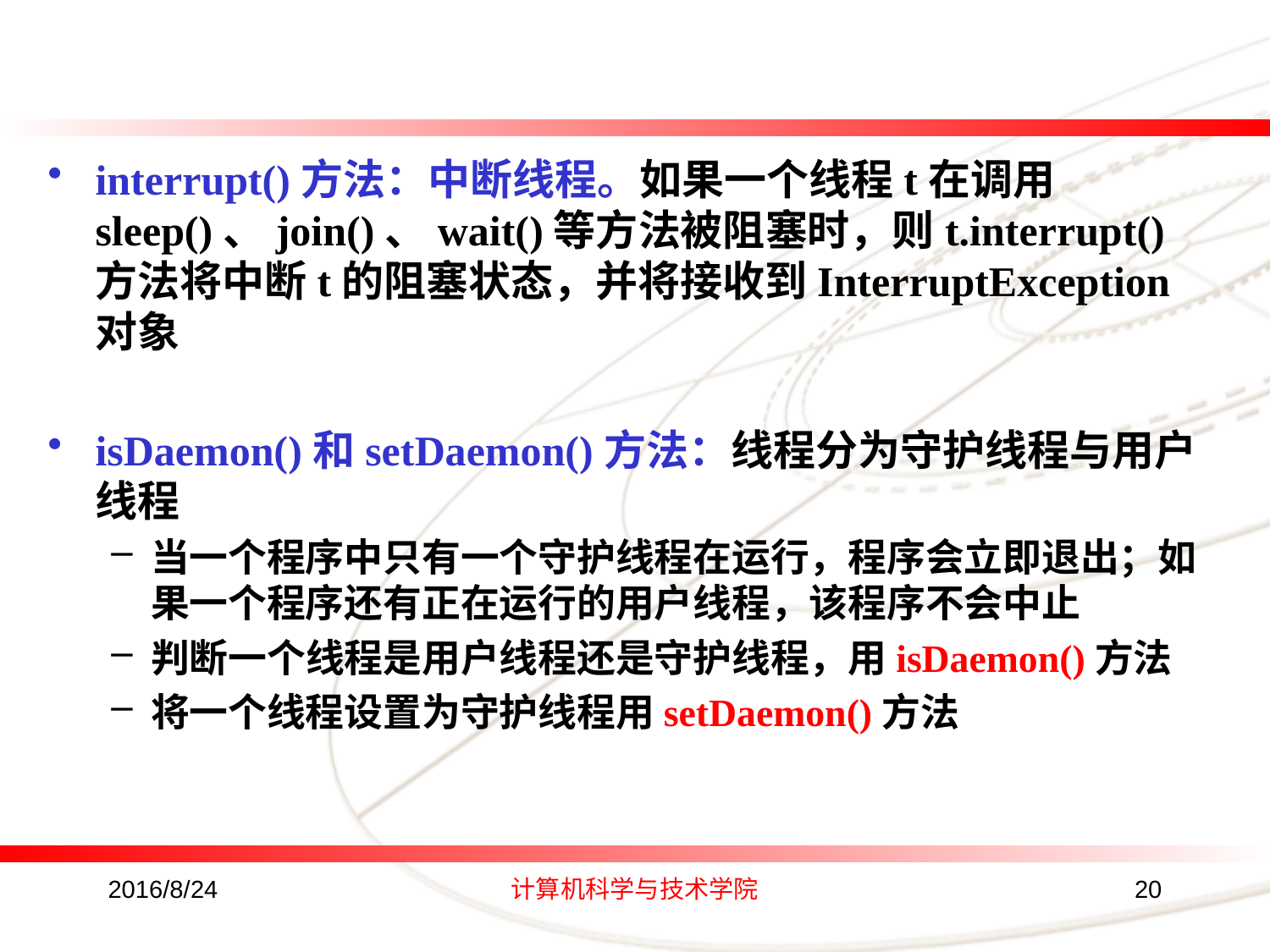

interrupt()方法：中断线程。如果一个线程t在调用sleep()、join()、wait()等方法被阻塞时，则t.interrupt()方法将中断t的阻塞状态，并将接收到InterruptException对象

isDaemon()和setDaemon()方法：线程分为守护线程与用户线程
当一个程序中只有一个守护线程在运行，程序会立即退出；如果一个程序还有正在运行的用户线程，该程序不会中止
判断一个线程是用户线程还是守护线程，用isDaemon()方法
将一个线程设置为守护线程用setDaemon()方法

2016/8/24
计算机科学与技术学院
20